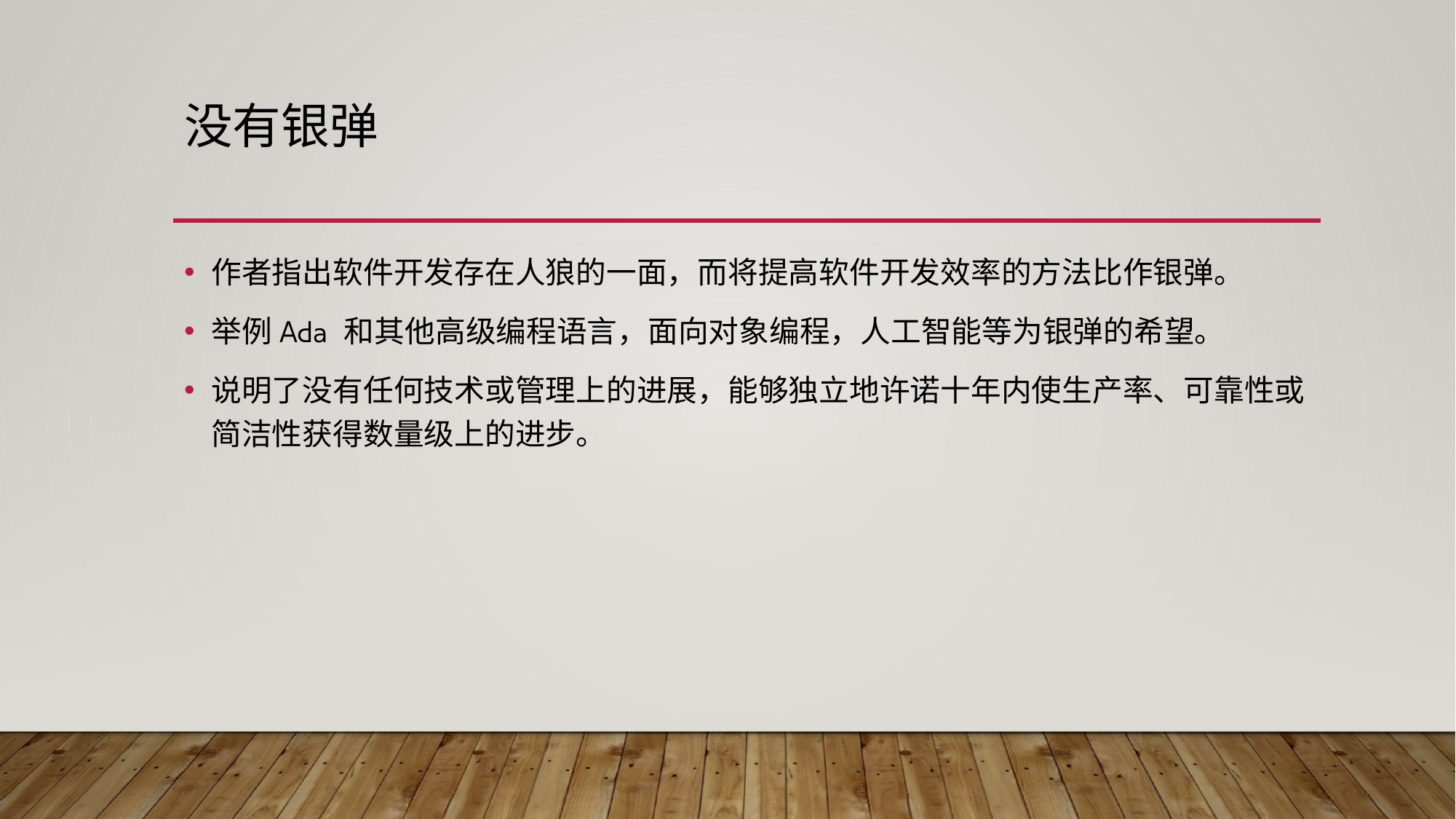

# 没有银弹
作者指出软件开发存在人狼的一面，而将提高软件开发效率的方法比作银弹。
举例Ada 和其他高级编程语言，面向对象编程，人工智能等为银弹的希望。
说明了没有任何技术或管理上的进展，能够独立地许诺十年内使生产率、可靠性或简洁性获得数量级上的进步。